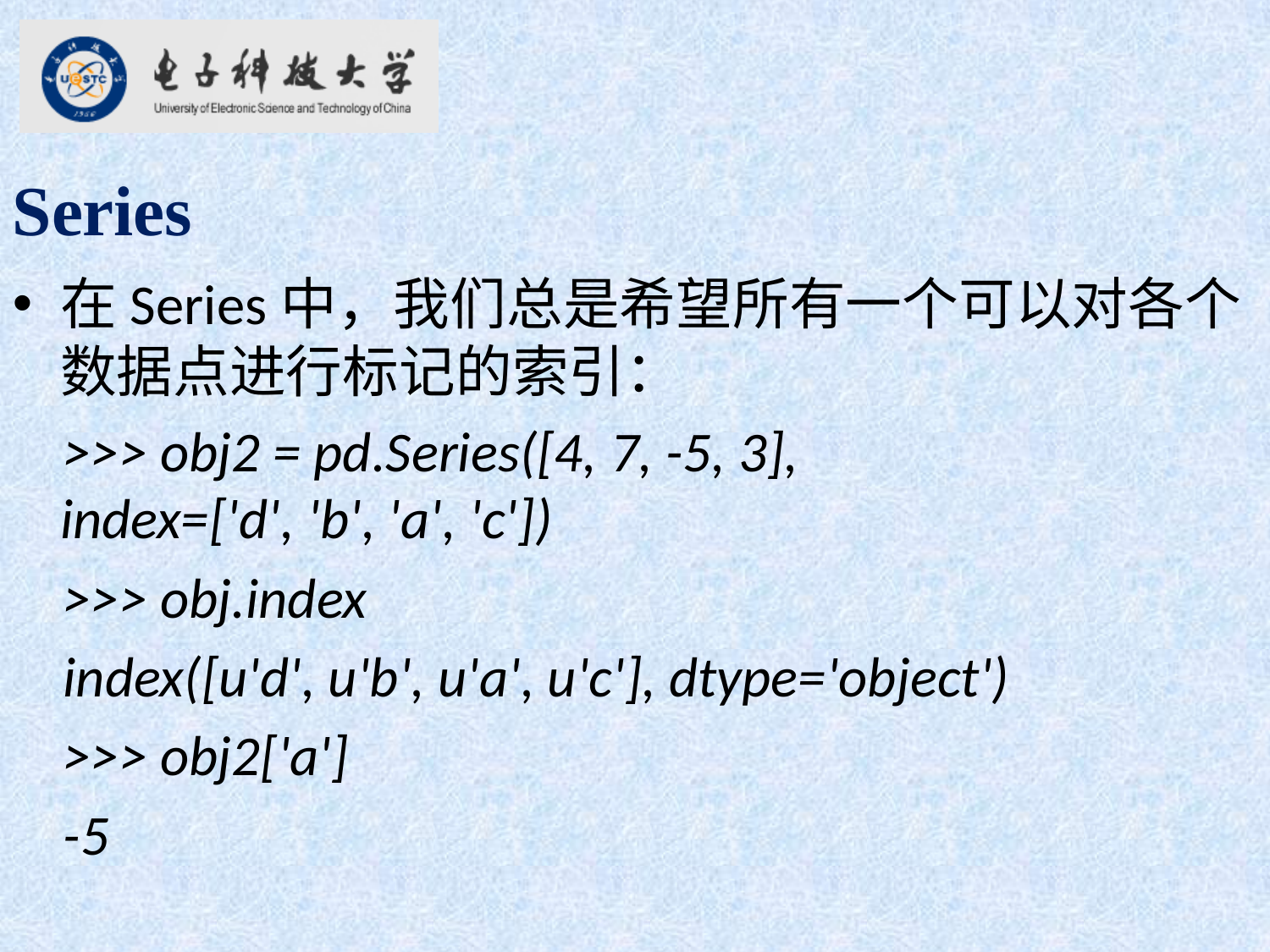

Series

在Series中，我们总是希望所有一个可以对各个数据点进行标记的索引：
    >>> obj2 = pd.Series([4, 7, -5, 3], index=['d', 'b', 'a', 'c'])
    >>> obj.index
    index([u'd', u'b', u'a', u'c'], dtype='object')
    >>> obj2['a']
    -5